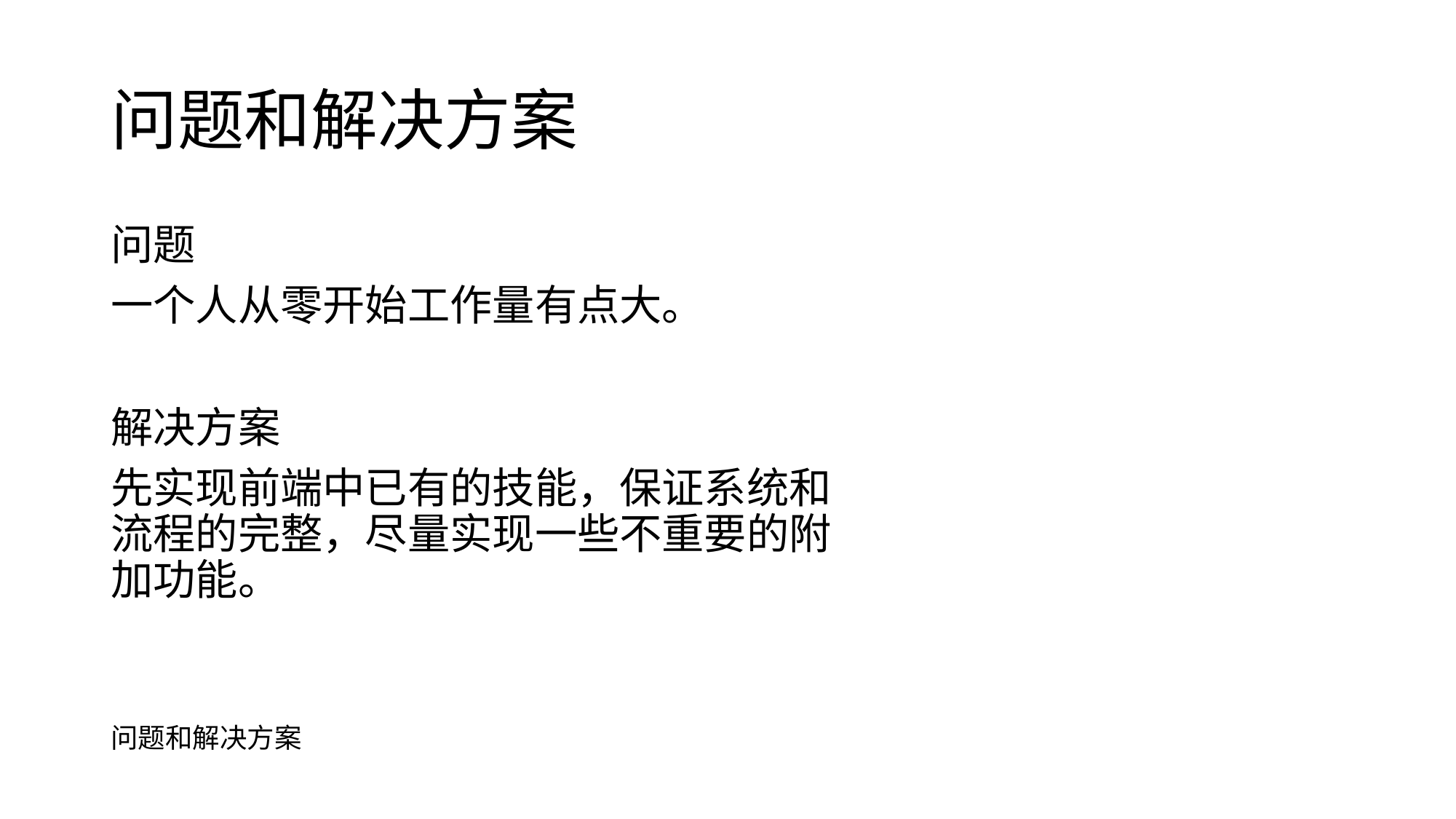

# 问题和解决方案
问题
一个人从零开始工作量有点大。

解决方案
先实现前端中已有的技能，保证系统和流程的完整，尽量实现一些不重要的附加功能。
问题和解决方案
14